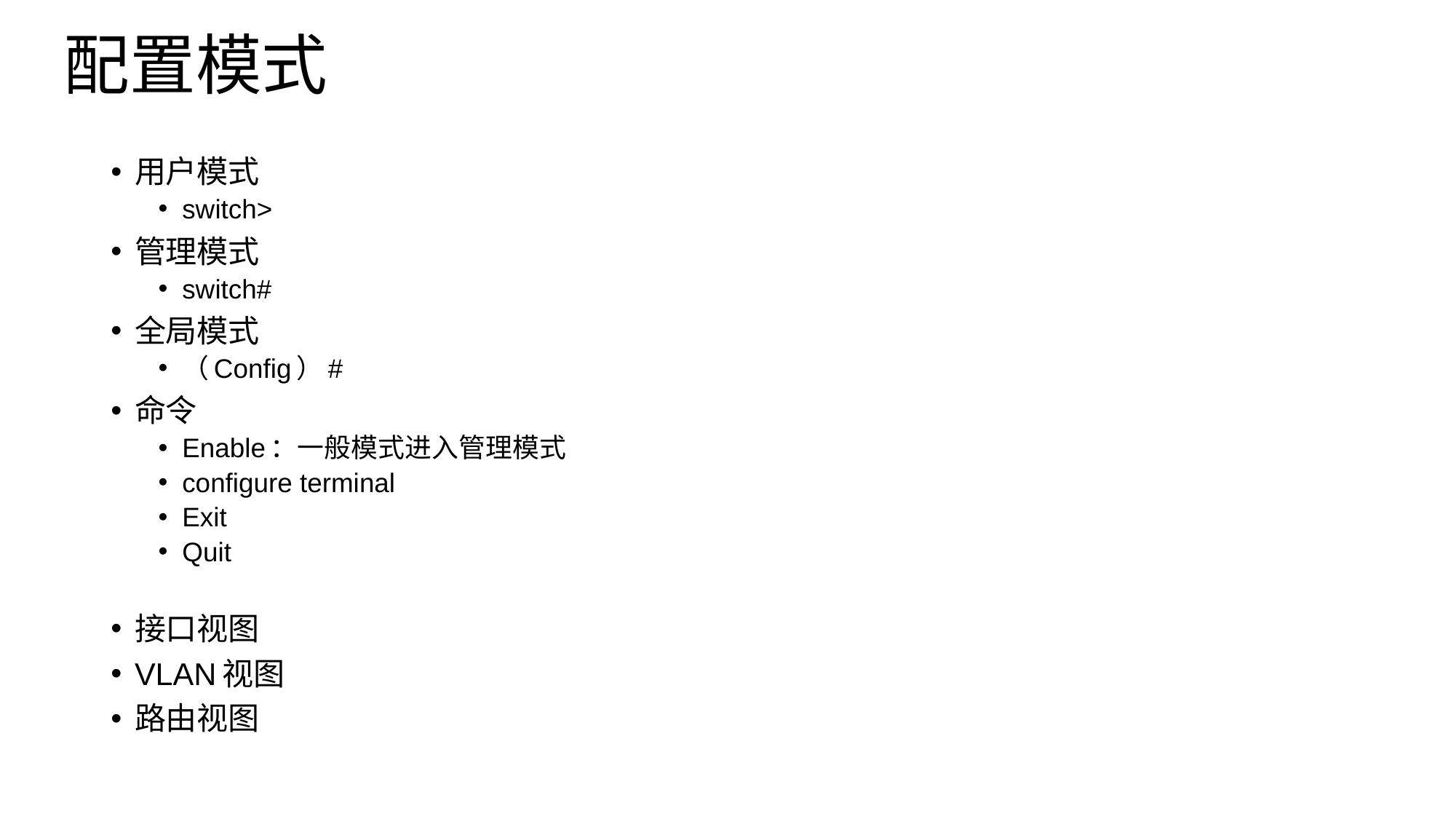

# 配置模式
用户模式
switch>
管理模式
switch#
全局模式
（Config）#
命令
Enable：一般模式进入管理模式
configure terminal
Exit
Quit

接口视图
VLAN视图
路由视图